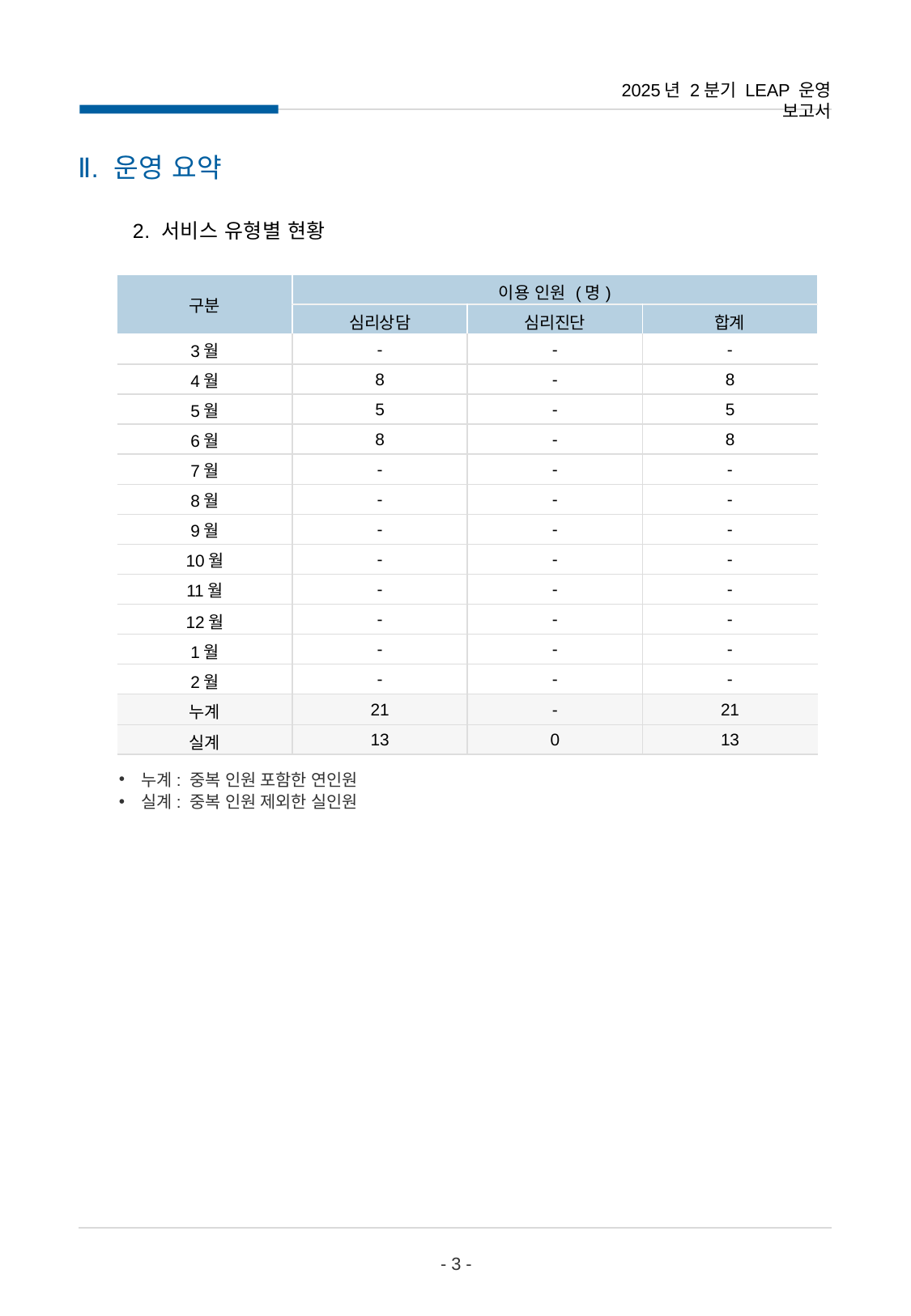

2025년 2분기 LEAP 운영 보고서

Ⅱ. 운영 요약
 2. 서비스 유형별 현황
| 구분 | 이용 인원 (명) |  |  |
| --- | --- | --- | --- |
|  | 심리상담 | 심리진단 | 합계 |
| 3월 | - | - | - |
| 4월 | 8 | - | 8 |
| 5월 | 5 | - | 5 |
| 6월 | 8 | - | 8 |
| 7월 | - | - | - |
| 8월 | - | - | - |
| 9월 | - | - | - |
| 10월 | - | - | - |
| 11월 | - | - | - |
| 12월 | - | - | - |
| 1월 | - | - | - |
| 2월 | - | - | - |
| 누계 | 21 | - | 21 |
| 실계 | 13 | 0 | 13 |
누계: 중복 인원 포함한 연인원
실계: 중복 인원 제외한 실인원

- 3 -